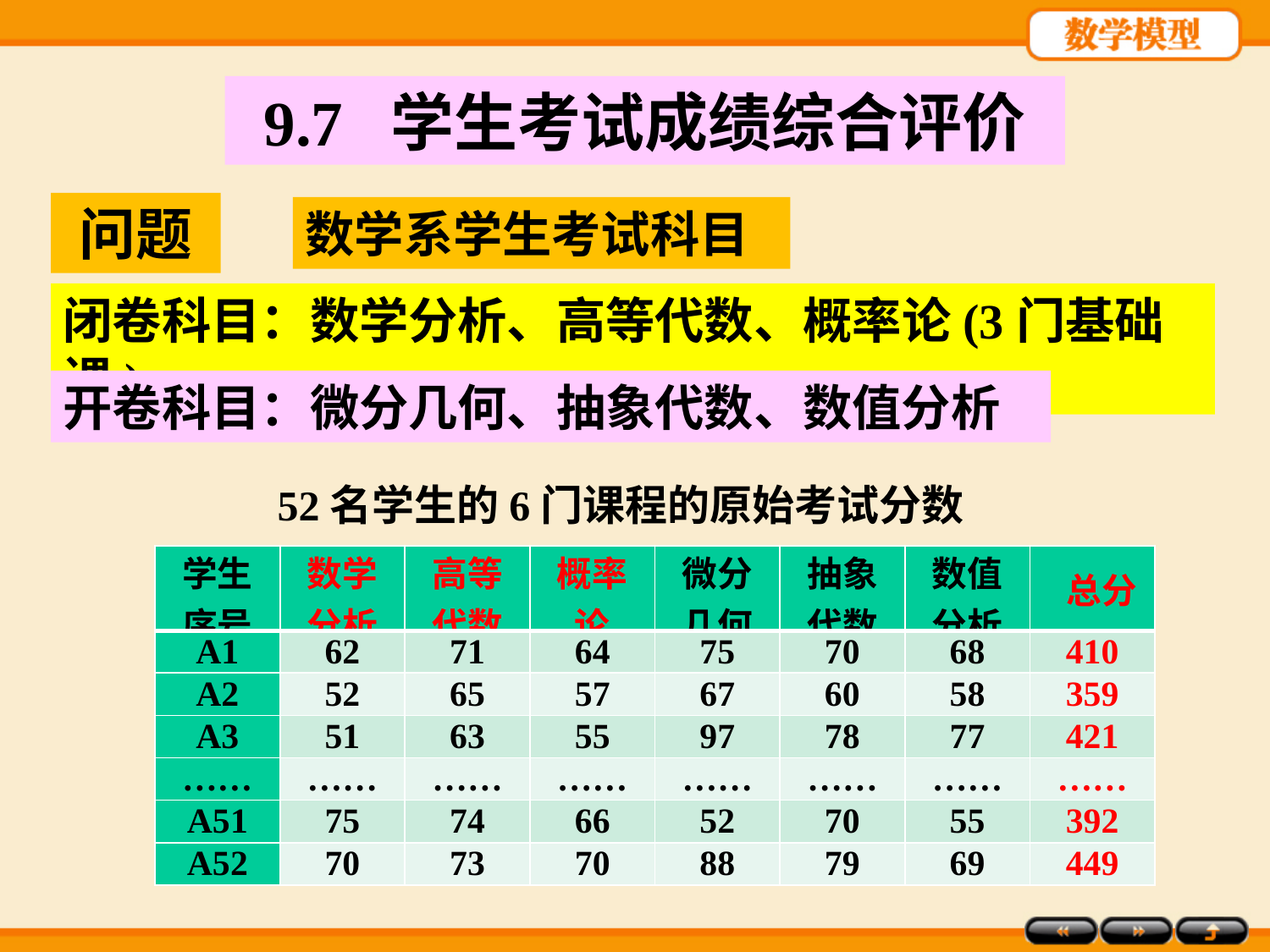

9.7	学生考试成绩综合评价
问题
数学系学生考试科目
闭卷科目：数学分析、高等代数、概率论(3门基础课)
开卷科目：微分几何、抽象代数、数值分析
52名学生的6门课程的原始考试分数
| 学生序号 | 数学分析 | 高等代数 | 概率论 | 微分几何 | 抽象代数 | 数值分析 | 总分 |
| --- | --- | --- | --- | --- | --- | --- | --- |
| A1 | 62 | 71 | 64 | 75 | 70 | 68 | 410 |
| A2 | 52 | 65 | 57 | 67 | 60 | 58 | 359 |
| A3 | 51 | 63 | 55 | 97 | 78 | 77 | 421 |
| …… | …… | …… | …… | …… | …… | …… | …… |
| A51 | 75 | 74 | 66 | 52 | 70 | 55 | 392 |
| A52 | 70 | 73 | 70 | 88 | 79 | 69 | 449 |